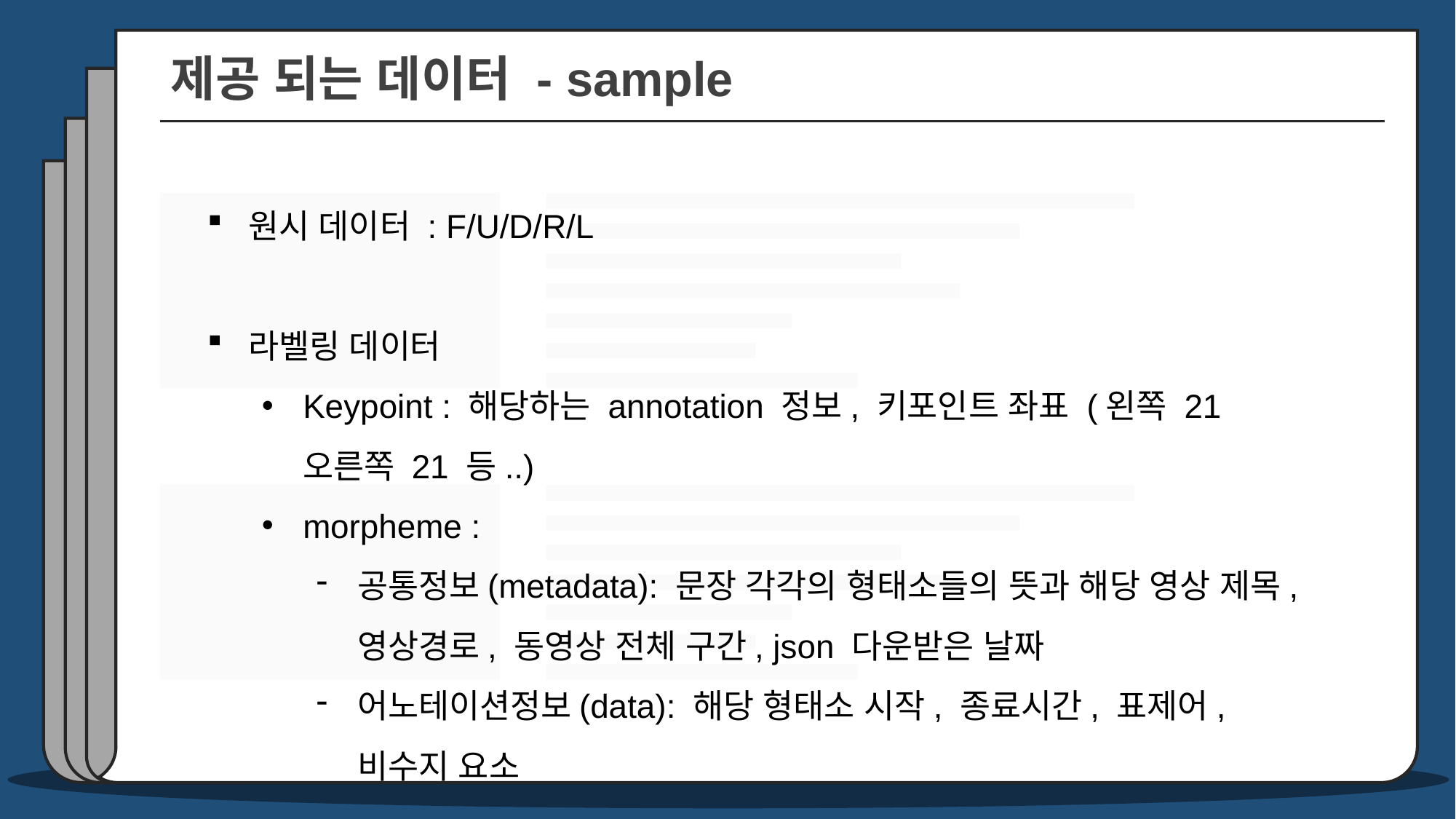

제공 되는 데이터 - sample
원시 데이터 : F/U/D/R/L

라벨링 데이터
Keypoint : 해당하는 annotation 정보, 키포인트 좌표 (왼쪽 21 오른쪽 21 등..)
morpheme :
공통정보(metadata): 문장 각각의 형태소들의 뜻과 해당 영상 제목, 영상경로, 동영상 전체 구간, json 다운받은 날짜
어노테이션정보(data): 해당 형태소 시작, 종료시간, 표제어, 비수지 요소